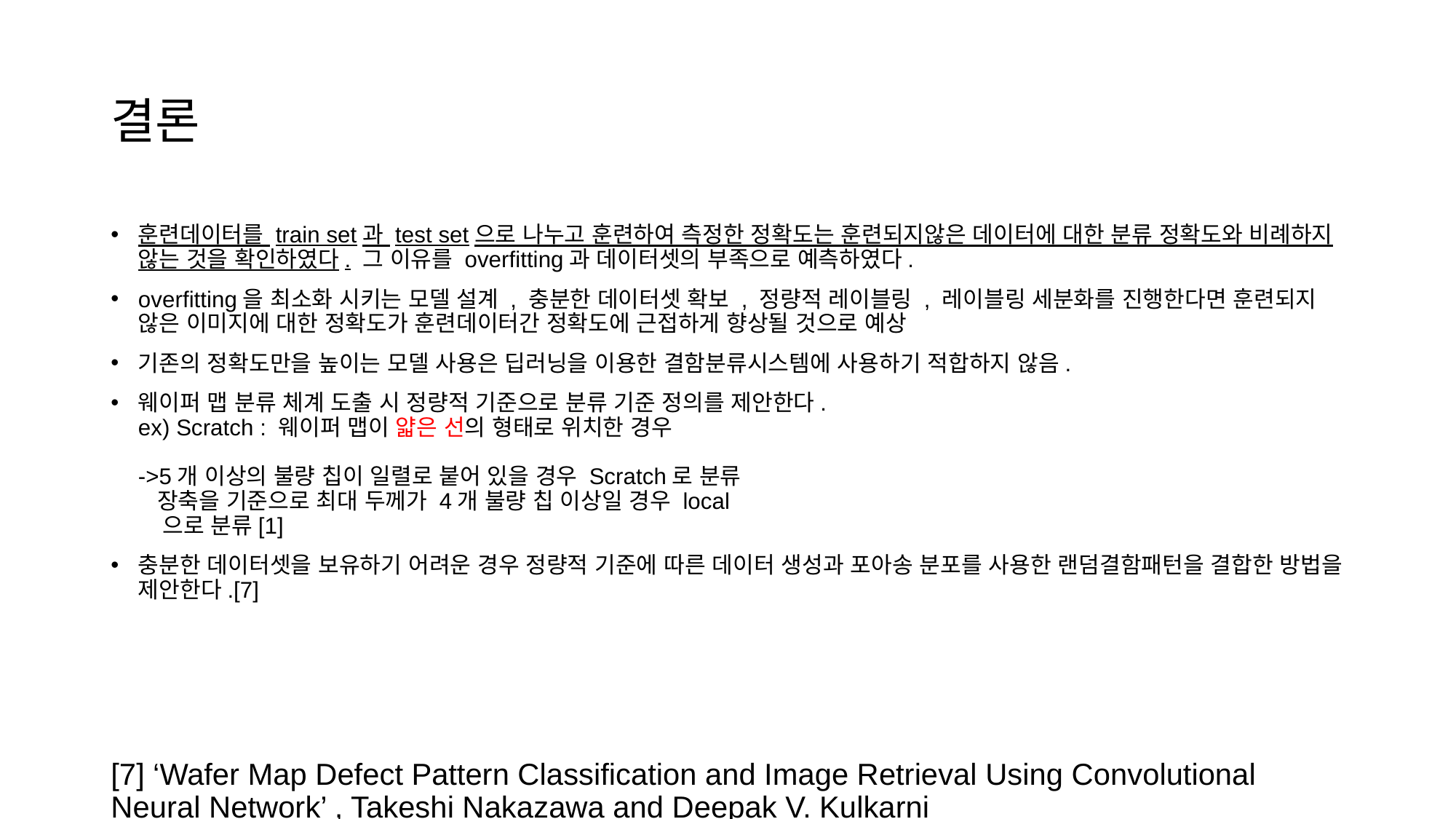

# 결론
훈련데이터를 train set과 test set으로 나누고 훈련하여 측정한 정확도는 훈련되지않은 데이터에 대한 분류 정확도와 비례하지 않는 것을 확인하였다. 그 이유를 overfitting과 데이터셋의 부족으로 예측하였다.
overfitting을 최소화 시키는 모델 설계 , 충분한 데이터셋 확보 , 정량적 레이블링 , 레이블링 세분화를 진행한다면 훈련되지 않은 이미지에 대한 정확도가 훈련데이터간 정확도에 근접하게 향상될 것으로 예상
기존의 정확도만을 높이는 모델 사용은 딥러닝을 이용한 결함분류시스템에 사용하기 적합하지 않음.
웨이퍼 맵 분류 체계 도출 시 정량적 기준으로 분류 기준 정의를 제안한다.
ex) Scratch : 웨이퍼 맵이 얇은 선의 형태로 위치한 경우
->5개 이상의 불량 칩이 일렬로 붙어 있을 경우 Scratch로 분류
   장축을 기준으로 최대 두께가 4개 불량 칩 이상일 경우 local
   으로 분류[1]
충분한 데이터셋을 보유하기 어려운 경우 정량적 기준에 따른 데이터 생성과 포아송 분포를 사용한 랜덤결함패턴을 결합한 방법을 제안한다.[7]
[7] ‘Wafer Map Defect Pattern Classification and Image Retrieval Using Convolutional Neural Network’ , Takeshi Nakazawa and Deepak V. Kulkarni